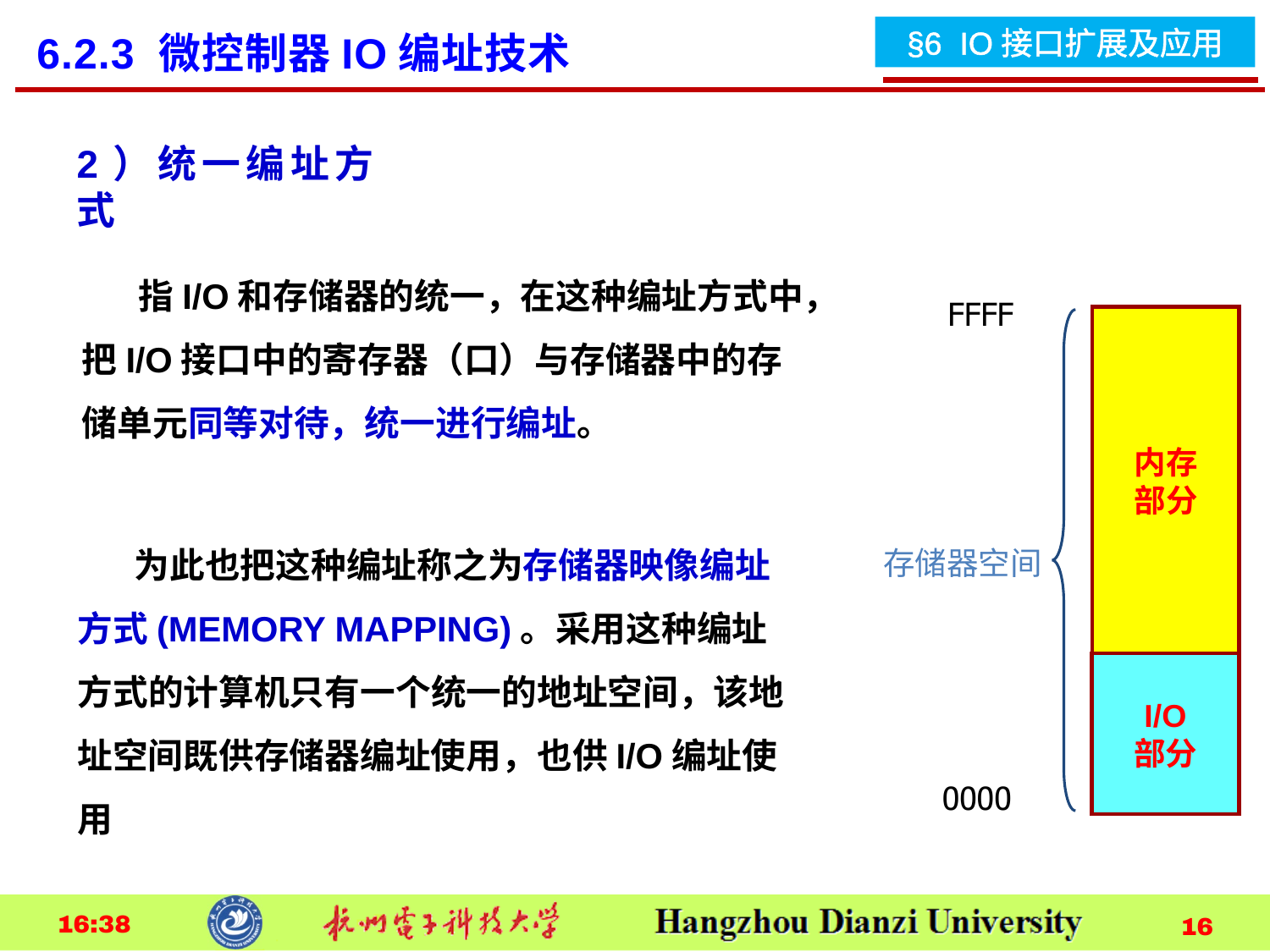

6.2.3 微控制器IO编址技术
2）统一编址方式
      指I/O和存储器的统一，在这种编址方式中，把I/O接口中的寄存器（口）与存储器中的存储单元同等对待，统一进行编址。
FFFF
内存
部分

存储器空间
I/O
部分
0000
      为此也把这种编址称之为存储器映像编址方式(MEMORY MAPPING)。采用这种编址方式的计算机只有一个统一的地址空间，该地址空间既供存储器编址使用，也供I/O编址使用